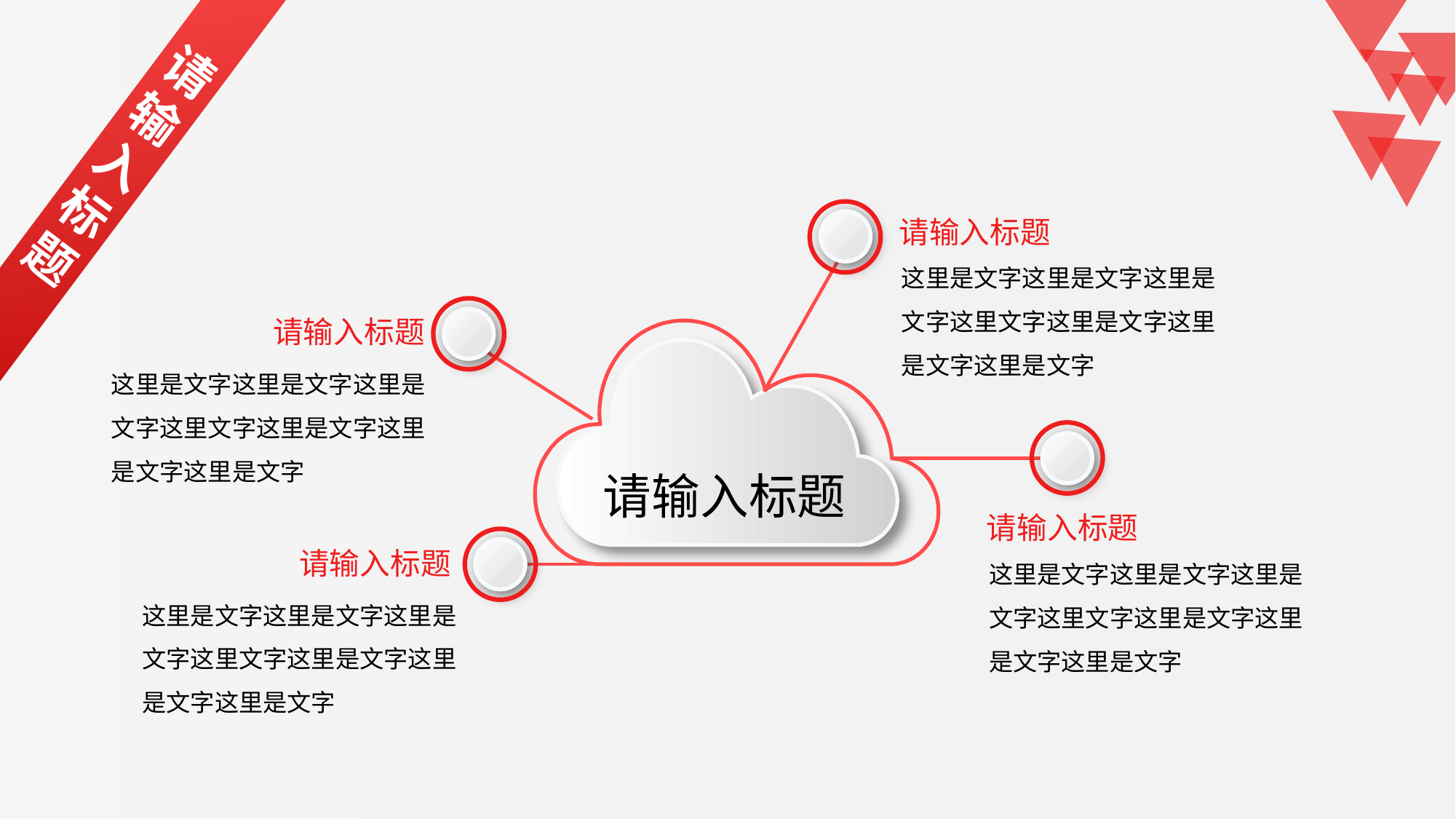

请输入标题

请输入标题

这里是文字这里是文字这里是文字这里文字这里是文字这里是文字这里是文字

请输入标题

这里是文字这里是文字这里是文字这里文字这里是文字这里是文字这里是文字

请输入标题
请输入标题

请输入标题

这里是文字这里是文字这里是文字这里文字这里是文字这里是文字这里是文字
这里是文字这里是文字这里是文字这里文字这里是文字这里是文字这里是文字